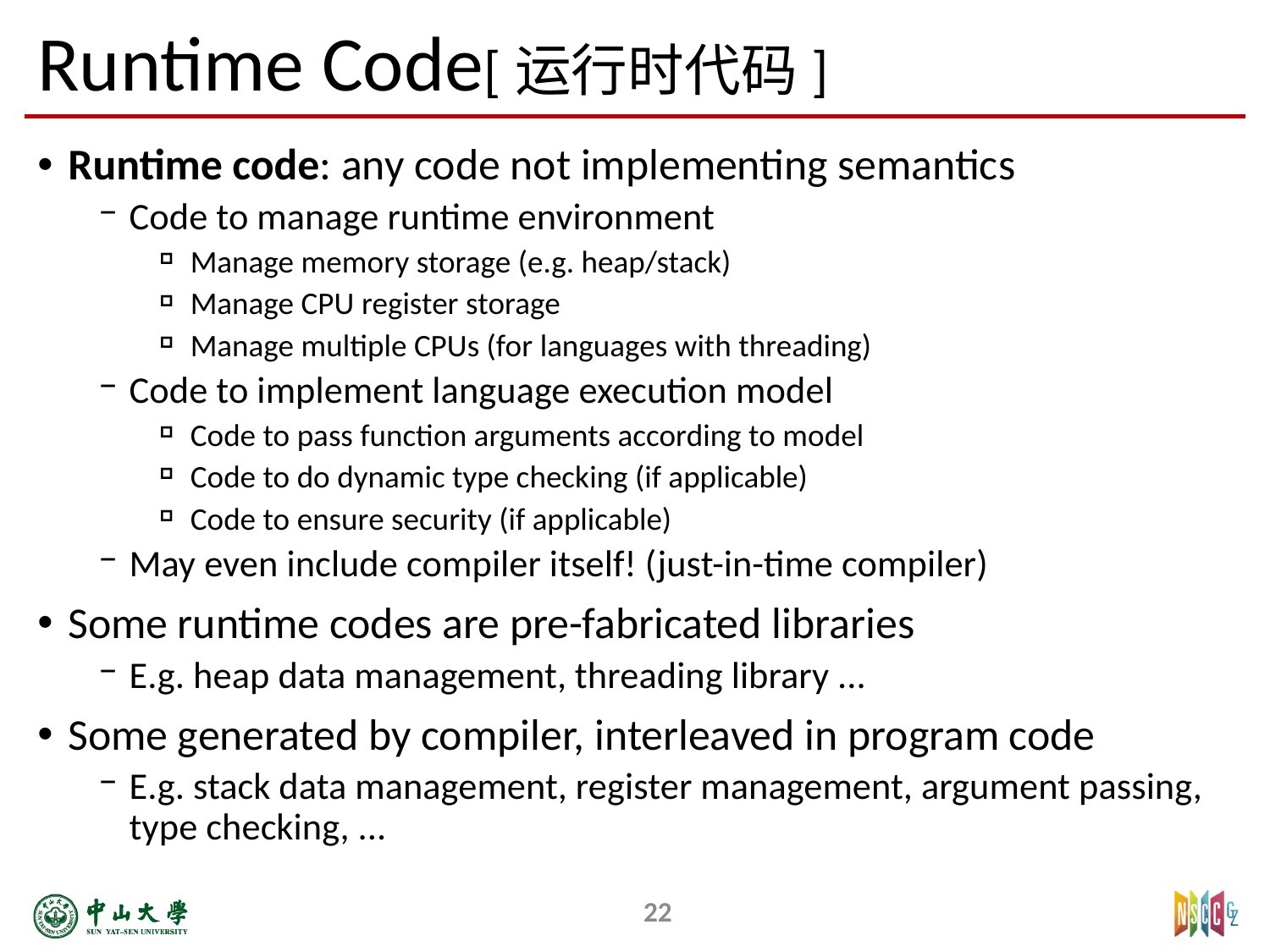

# Runtime Code[运行时代码]
Runtime code: any code not implementing semantics ­
Code to manage runtime environment
Manage memory storage (e.g. heap/stack)
Manage CPU register storage
Manage multiple CPUs (for languages with threading) ­
Code to implement language execution model
Code to pass function arguments according to model
Code to do dynamic type checking (if applicable)
Code to ensure security (if applicable) ­
May even include compiler itself! (just-in-time compiler)
Some runtime codes are pre-fabricated libraries
E.g. heap data management, threading library ...
Some generated by compiler, interleaved in program code ­
E.g. stack data management, register management, argument passing, type checking, ...
22